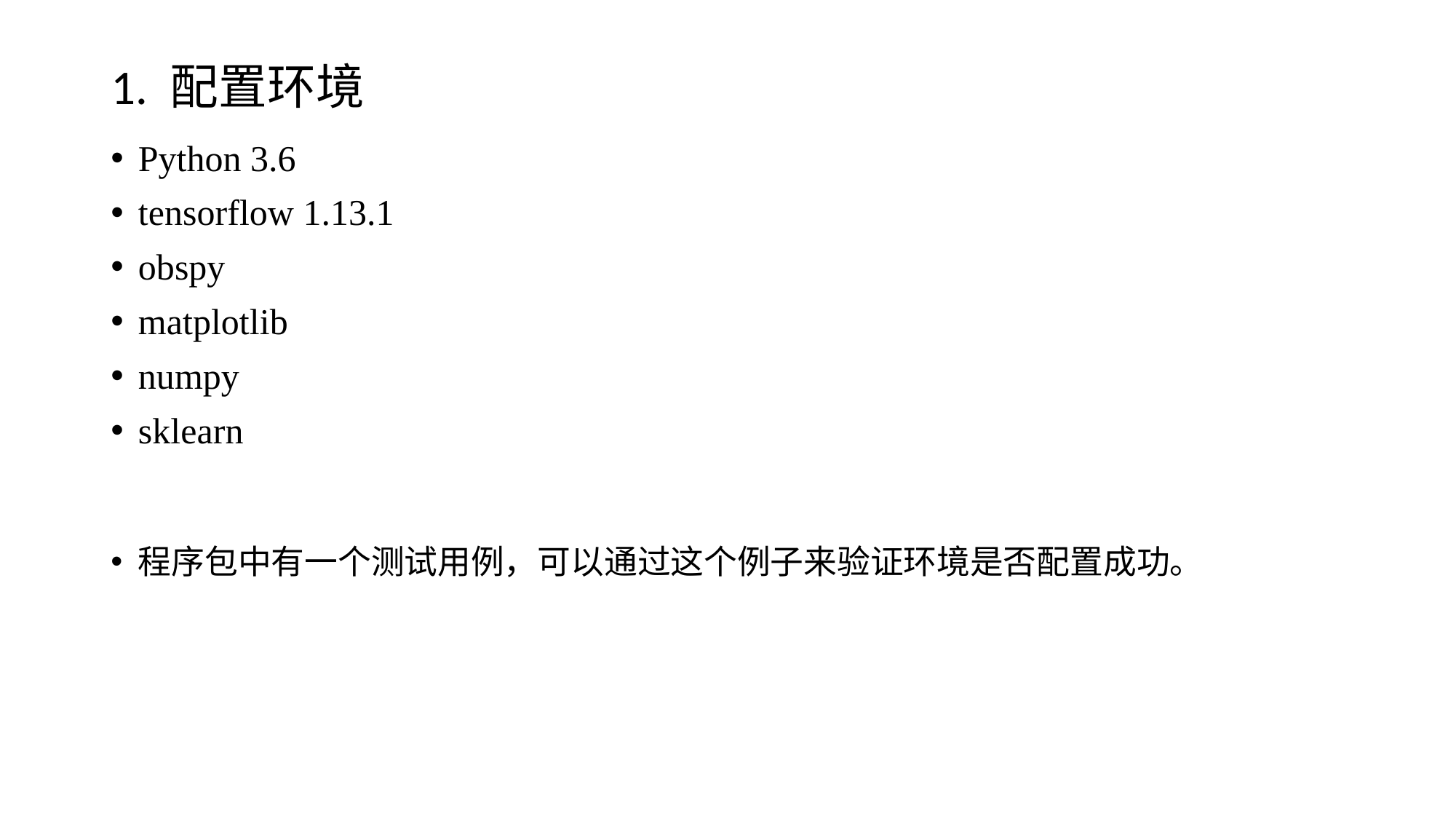

# 1. 配置环境
Python 3.6
tensorflow 1.13.1
obspy
matplotlib
numpy
sklearn

程序包中有一个测试用例，可以通过这个例子来验证环境是否配置成功。